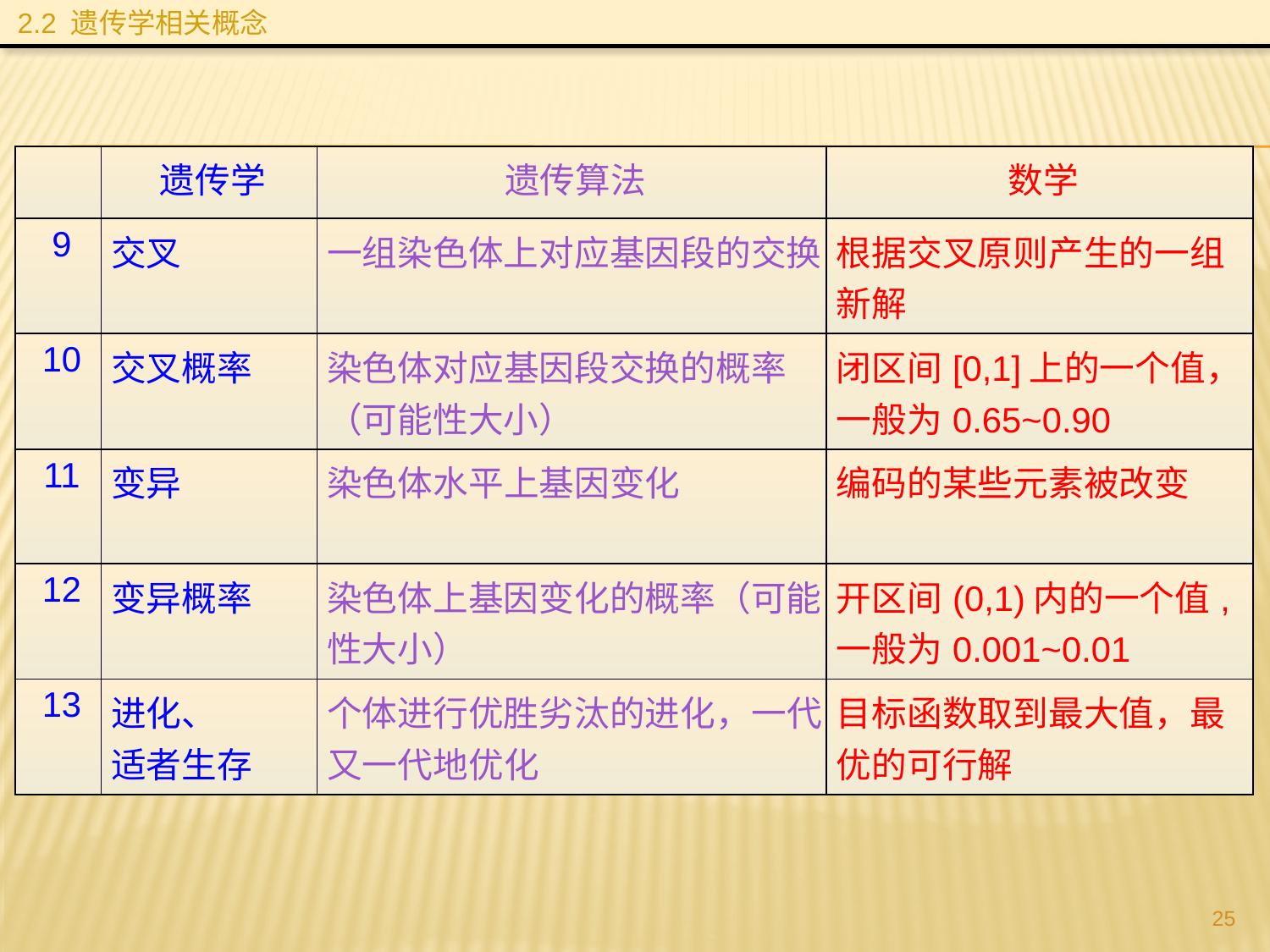

2.2 遗传学相关概念

|  | 遗传学 | 遗传算法 | 数学 |
| --- | --- | --- | --- |
| 9 | 交叉 | 一组染色体上对应基因段的交换 | 根据交叉原则产生的一组新解 |
| 10 | 交叉概率 | 染色体对应基因段交换的概率（可能性大小） | 闭区间[0,1]上的一个值，一般为0.65~0.90 |
| 11 | 变异 | 染色体水平上基因变化 | 编码的某些元素被改变 |
| 12 | 变异概率 | 染色体上基因变化的概率（可能性大小） | 开区间(0,1)内的一个值, 一般为0.001~0.01 |
| 13 | 进化、 适者生存 | 个体进行优胜劣汰的进化，一代又一代地优化 | 目标函数取到最大值，最优的可行解 |
25